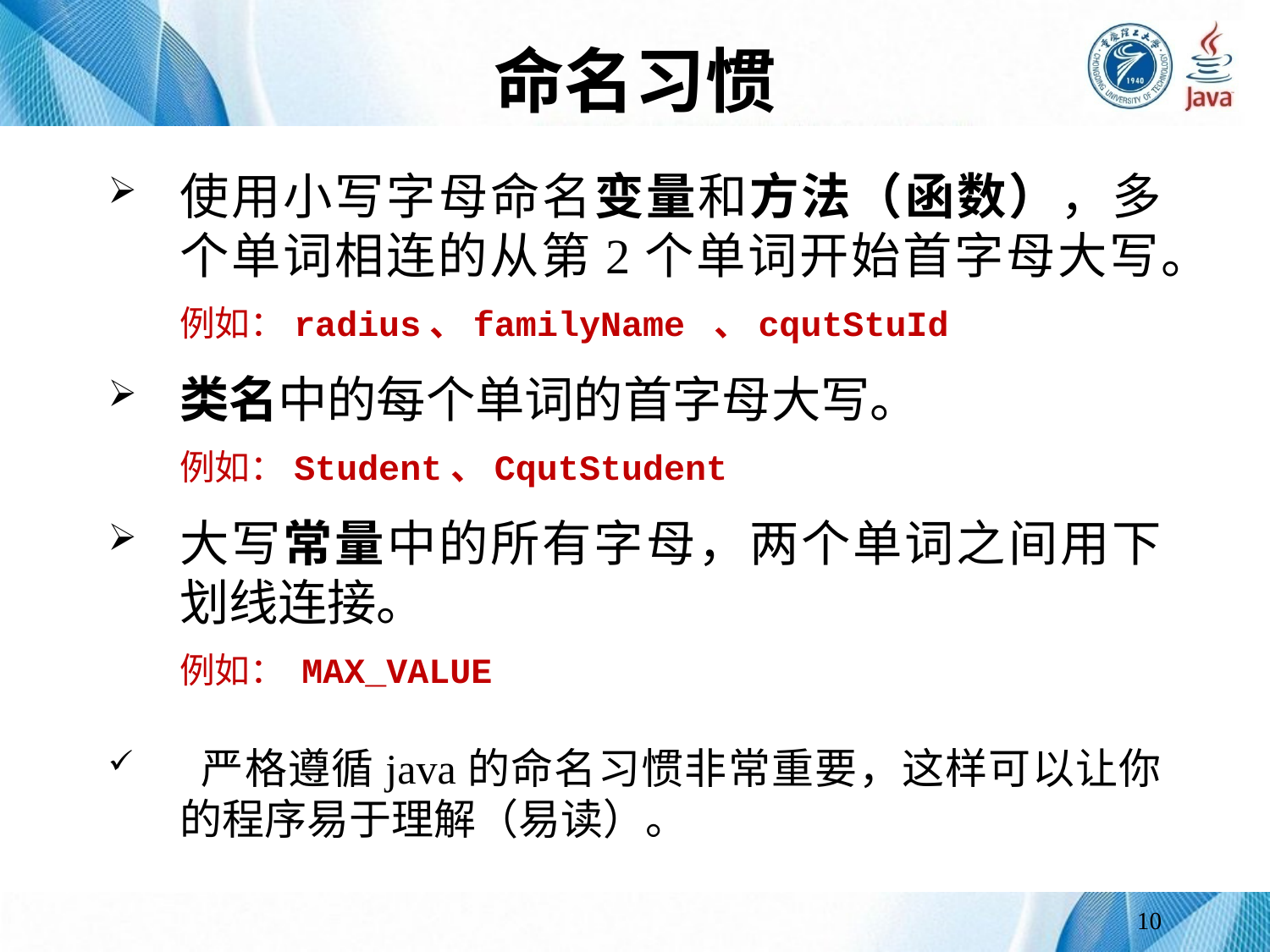

# 命名习惯
使用小写字母命名变量和方法（函数），多个单词相连的从第2个单词开始首字母大写。
	例如：radius、familyName 、cqutStuId
类名中的每个单词的首字母大写。
	例如：Student、CqutStudent
大写常量中的所有字母，两个单词之间用下划线连接。
	例如： MAX_VALUE

 严格遵循java的命名习惯非常重要，这样可以让你的程序易于理解（易读）。

10